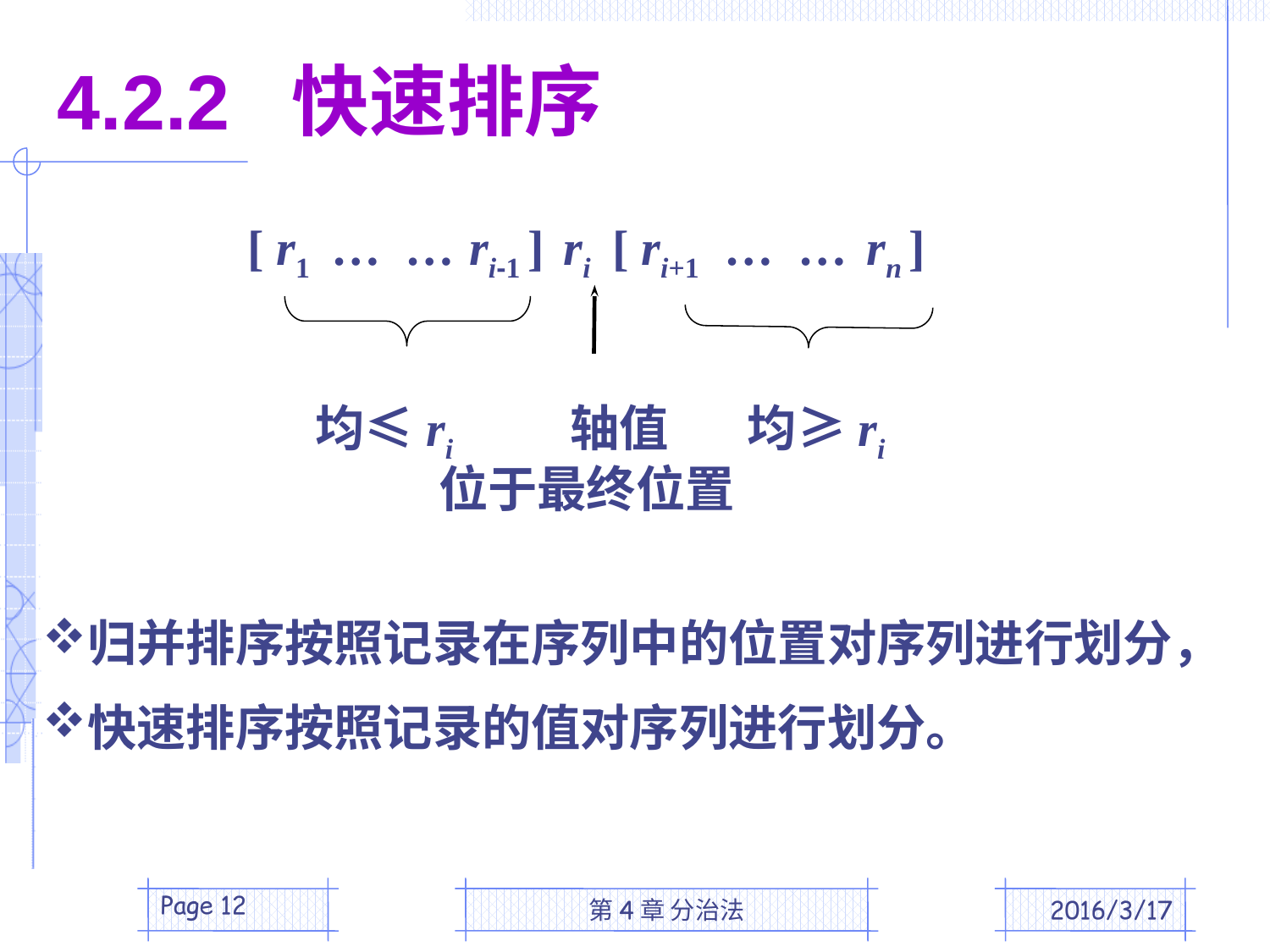

4.2.2  快速排序

[ r1   …  …  ri-1 ]  ri   [ ri+1  …  …  rn ]

     均≤ri         轴值       均≥ri
                位于最终位置

归并排序按照记录在序列中的位置对序列进行划分，
快速排序按照记录的值对序列进行划分。

Page 12
第4章 分治法
2016/3/17